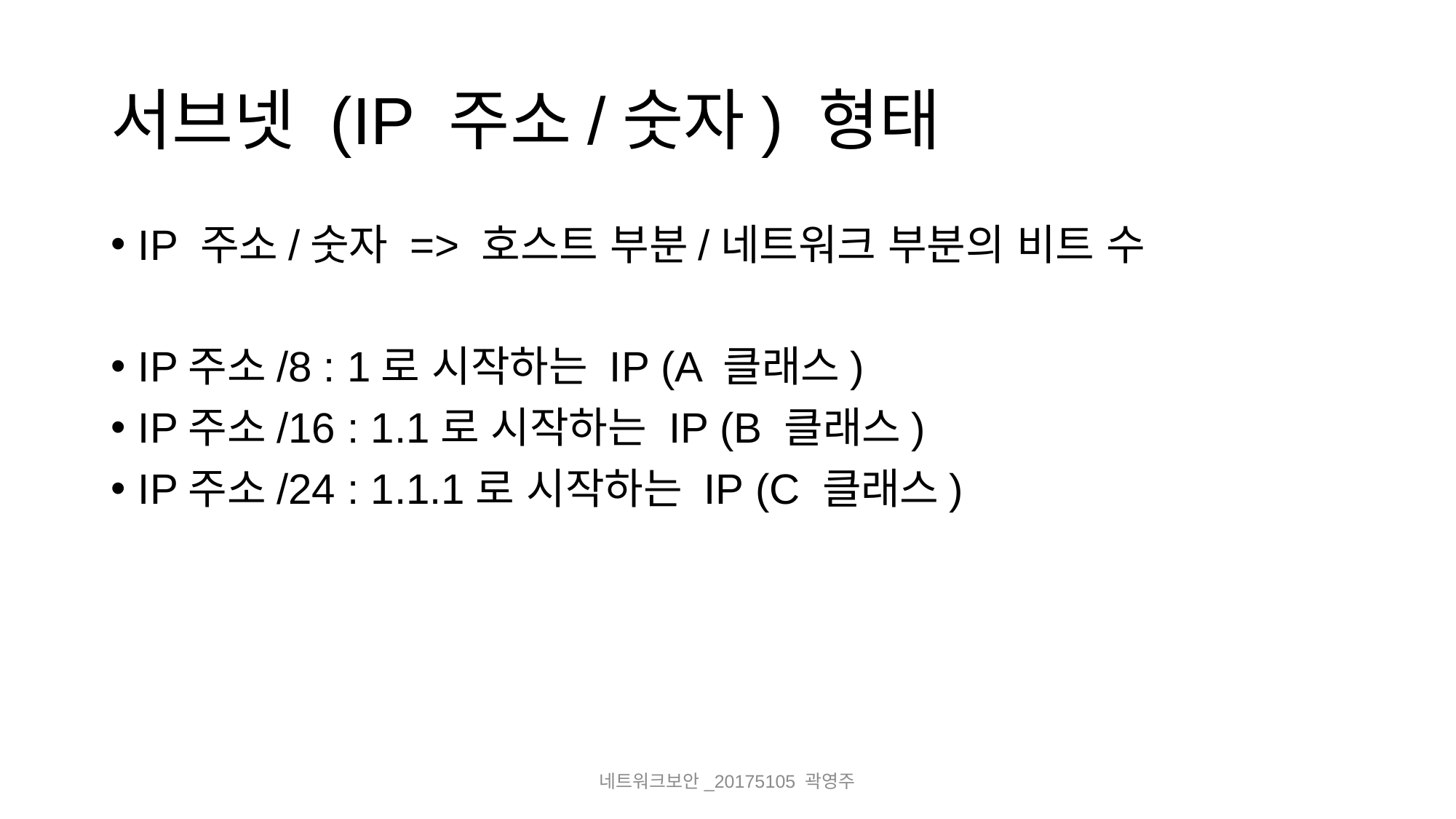

# 서브넷 (IP 주소/숫자) 형태
IP 주소/숫자 => 호스트 부분/네트워크 부분의 비트 수

IP주소/8 : 1로 시작하는 IP (A 클래스)
IP주소/16 : 1.1로 시작하는 IP (B 클래스)
IP주소/24 : 1.1.1로 시작하는 IP (C 클래스)

네트워크보안_20175105 곽영주